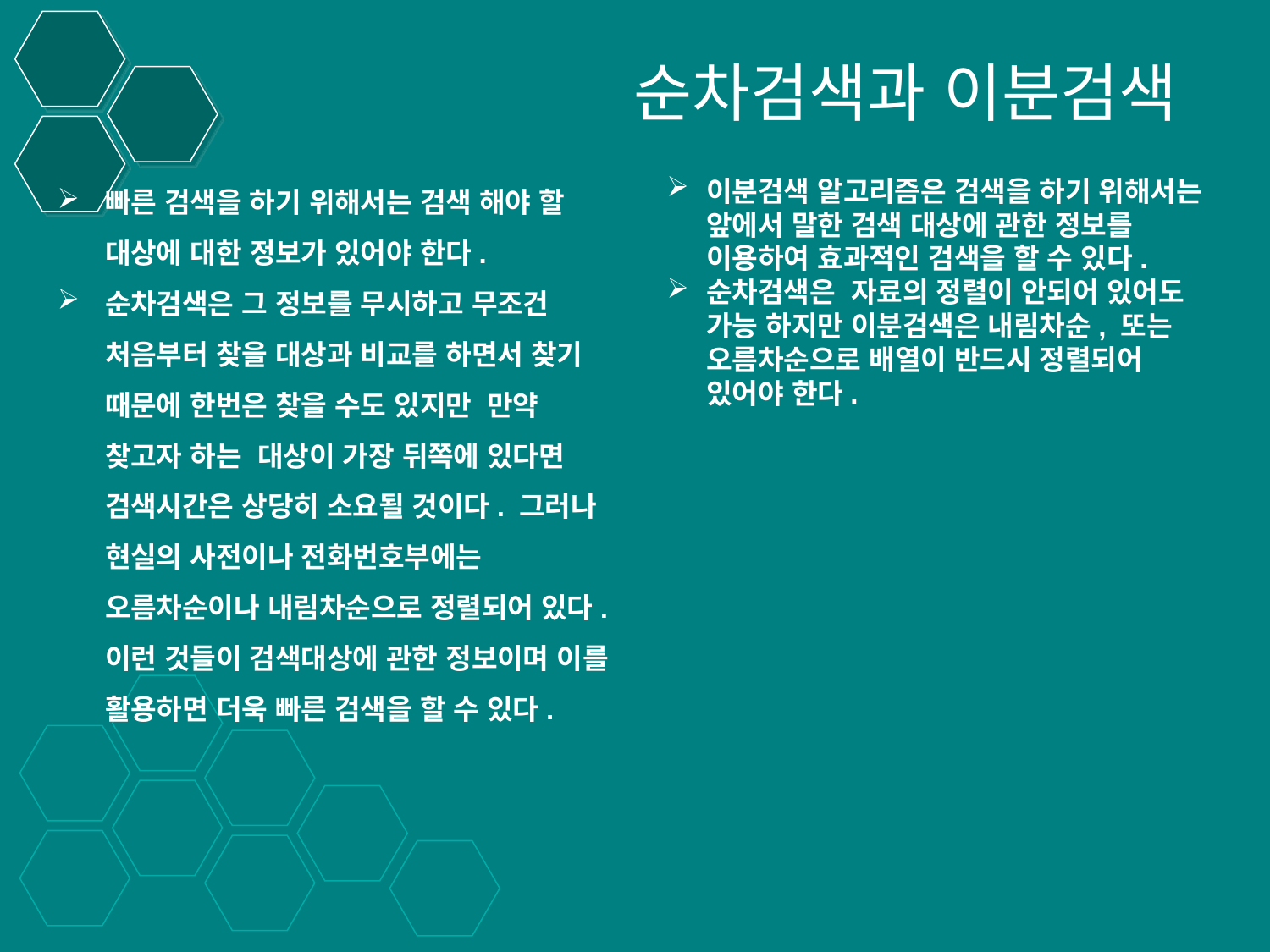

# 순차검색과 이분검색
빠른 검색을 하기 위해서는 검색 해야 할
대상에 대한 정보가 있어야 한다.
순차검색은 그 정보를 무시하고 무조건
처음부터 찾을 대상과 비교를 하면서 찾기 때문에 한번은 찾을 수도 있지만  만약 찾고자 하는  대상이 가장 뒤쪽에 있다면 검색시간은 상당히 소요될 것이다. 그러나 현실의 사전이나 전화번호부에는 오름차순이나 내림차순으로 정렬되어 있다. 이런 것들이 검색대상에 관한 정보이며 이를 활용하면 더욱 빠른 검색을 할 수 있다.
이분검색 알고리즘은 검색을 하기 위해서는 앞에서 말한 검색 대상에 관한 정보를 이용하여 효과적인 검색을 할 수 있다.
순차검색은  자료의 정렬이 안되어 있어도 가능 하지만 이분검색은 내림차순, 또는 오름차순으로 배열이 반드시 정렬되어 있어야 한다.